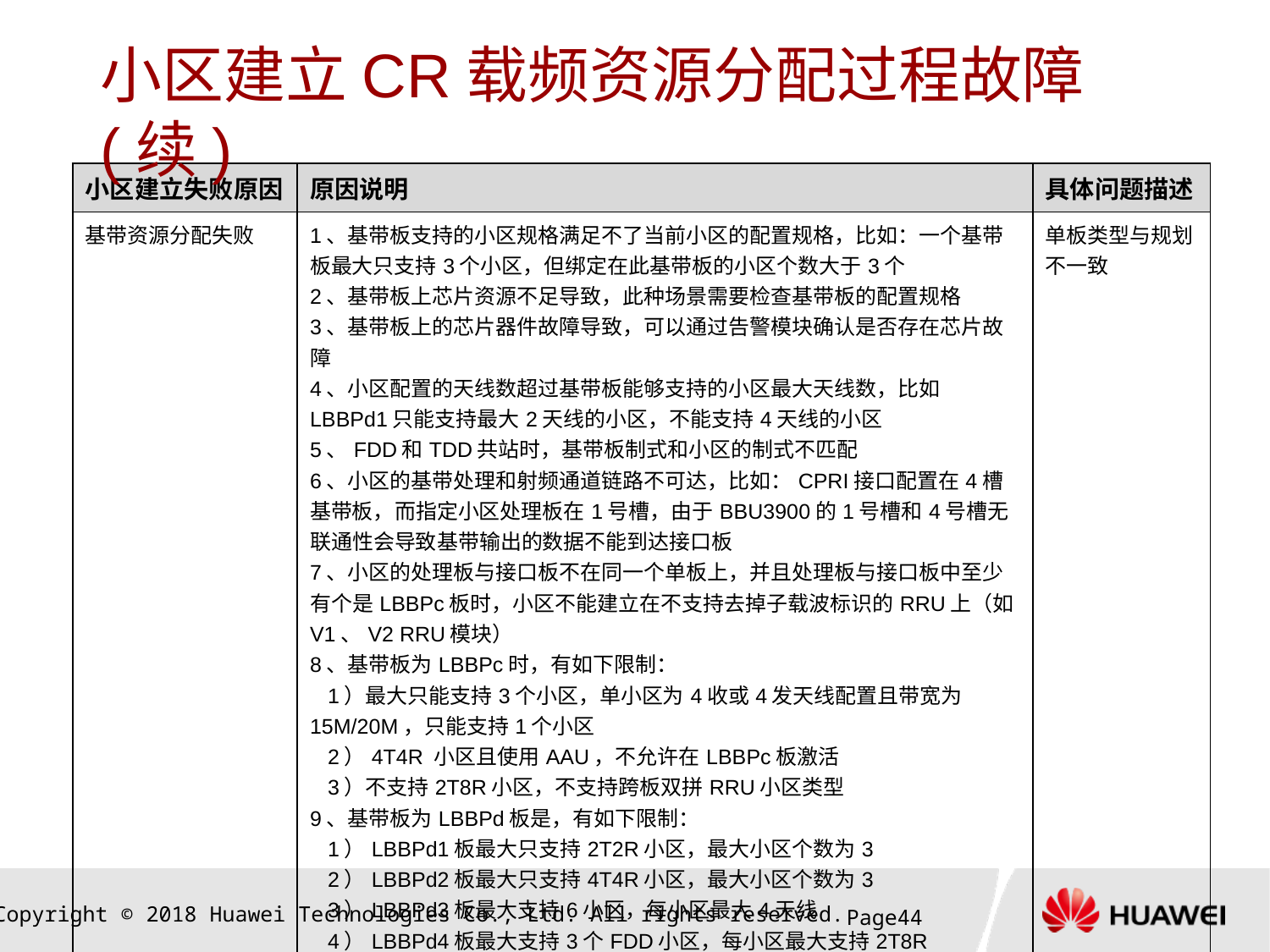

# 小区建立CR载频资源分配过程故障(续)
| 小区建立失败原因 | 原因说明 | 具体问题描述 |
| --- | --- | --- |
| 基带资源分配失败 | 1、基带板支持的小区规格满足不了当前小区的配置规格，比如：一个基带板最大只支持3个小区，但绑定在此基带板的小区个数大于3个 2、基带板上芯片资源不足导致，此种场景需要检查基带板的配置规格 3、基带板上的芯片器件故障导致，可以通过告警模块确认是否存在芯片故障 4、小区配置的天线数超过基带板能够支持的小区最大天线数，比如LBBPd1只能支持最大2天线的小区，不能支持4天线的小区 5、FDD和TDD共站时，基带板制式和小区的制式不匹配 6、小区的基带处理和射频通道链路不可达，比如：CPRI接口配置在4槽基带板，而指定小区处理板在1号槽，由于BBU3900的1号槽和4号槽无联通性会导致基带输出的数据不能到达接口板 7、小区的处理板与接口板不在同一个单板上，并且处理板与接口板中至少有个是LBBPc板时，小区不能建立在不支持去掉子载波标识的RRU上（如V1、V2 RRU模块） 8、基带板为LBBPc时，有如下限制： 1）最大只能支持3个小区，单小区为4收或4发天线配置且带宽为15M/20M，只能支持1个小区 2）4T4R 小区且使用AAU，不允许在LBBPc板激活 3）不支持2T8R小区，不支持跨板双拼RRU小区类型 9、基带板为LBBPd板是，有如下限制： 1）LBBPd1板最大只支持2T2R小区，最大小区个数为3 2）LBBPd2板最大只支持4T4R小区，最大小区个数为3 3）LBBPd3板最大支持6小区，每小区最大4天线 4）LBBPd4板最大支持3个FDD小区，每小区最大支持2T8R 5）LBBPd4板不支持2个4R小区或者1个4R和1个2R小区建在一个基带芯片上 6）LBBPc/LBBPd板存在ULCOMP激活的小区时，最大只能支持3个小区 | 单板类型与规划不一致 |
Page44